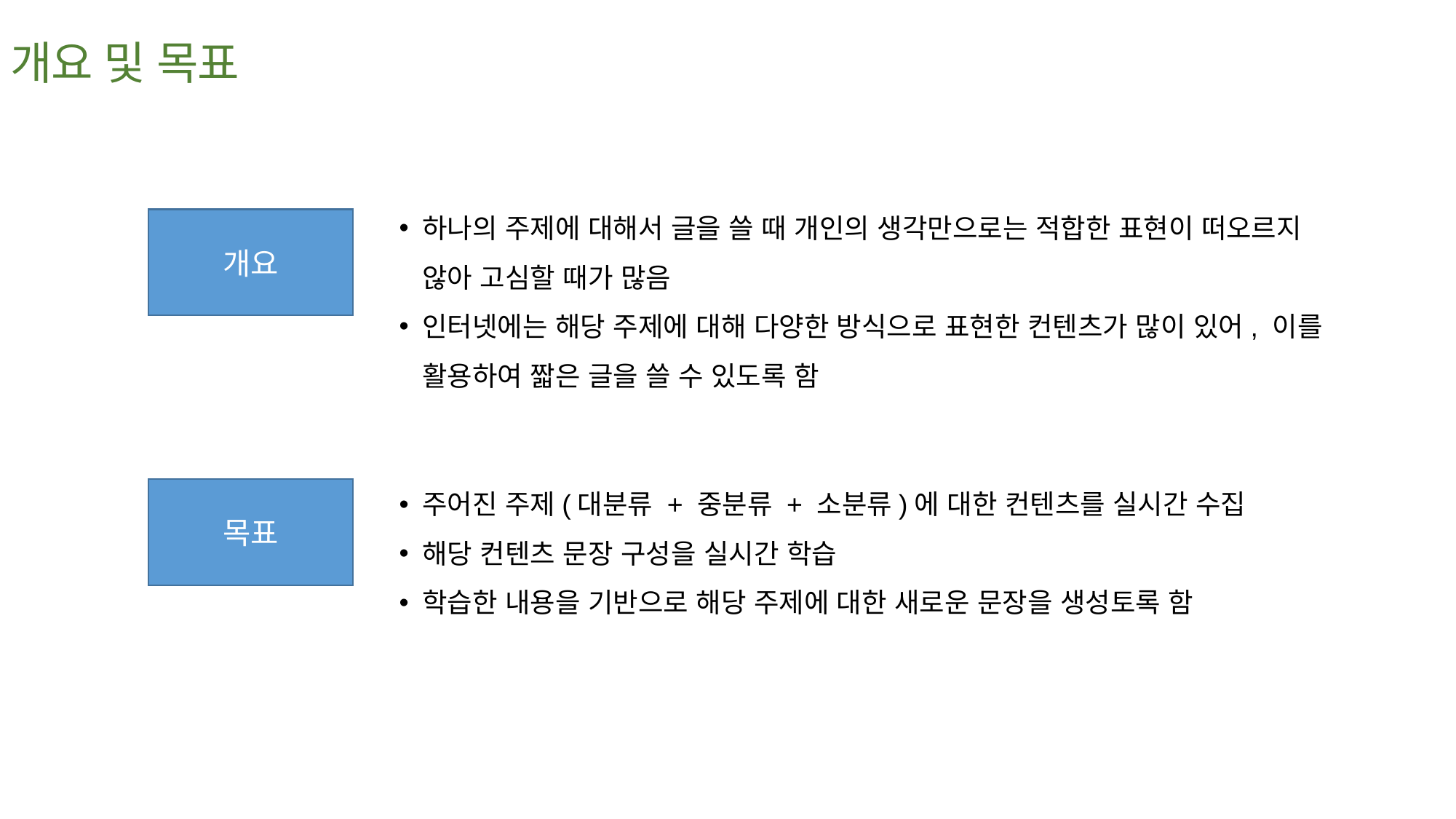

개요 및 목표
하나의 주제에 대해서 글을 쓸 때 개인의 생각만으로는 적합한 표현이 떠오르지 않아 고심할 때가 많음
인터넷에는 해당 주제에 대해 다양한 방식으로 표현한 컨텐츠가 많이 있어, 이를 활용하여 짧은 글을 쓸 수 있도록 함

개요
주어진 주제(대분류 + 중분류 + 소분류)에 대한 컨텐츠를 실시간 수집
해당 컨텐츠 문장 구성을 실시간 학습
학습한 내용을 기반으로 해당 주제에 대한 새로운 문장을 생성토록 함
목표